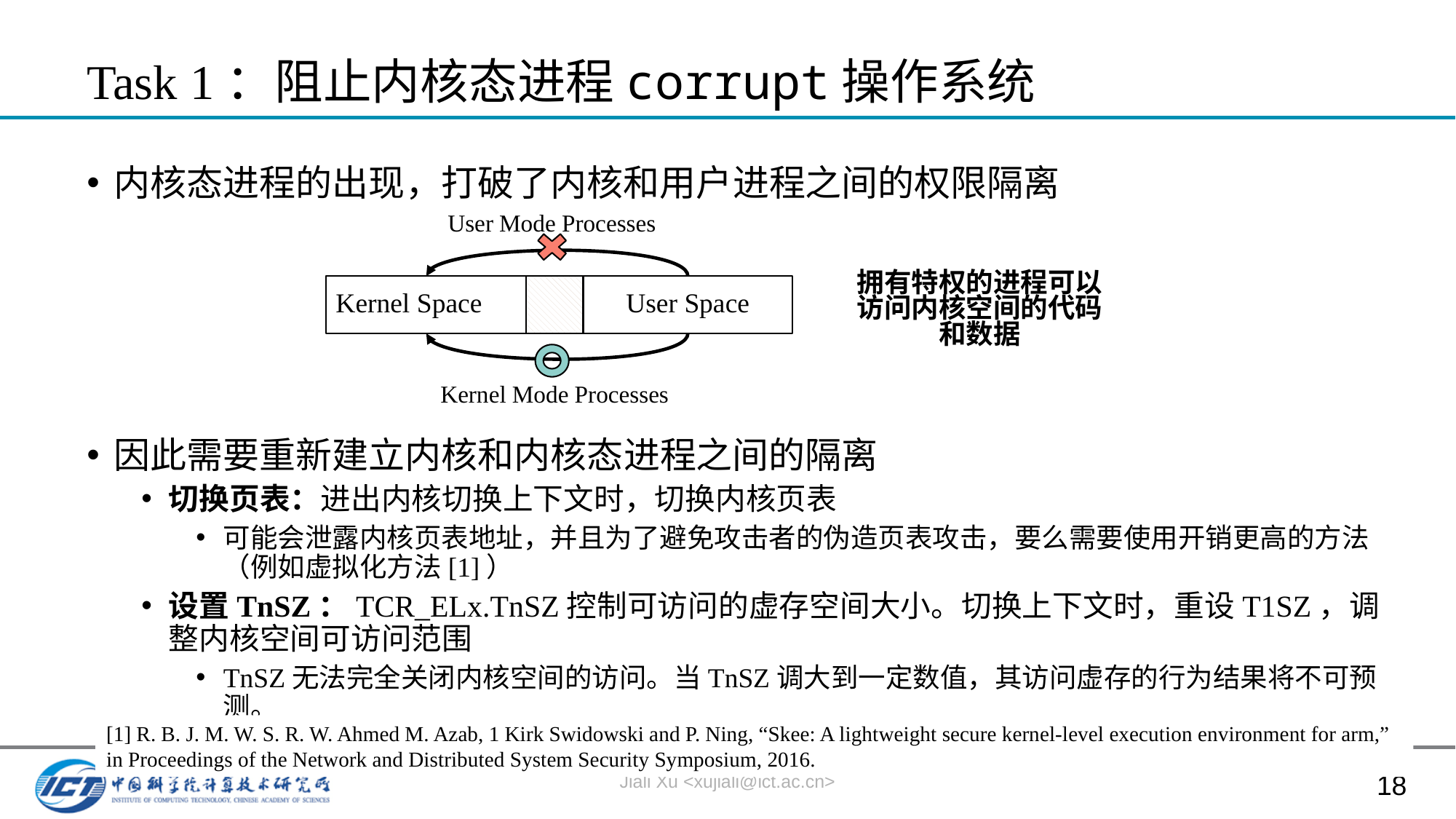

# Task 1：阻止内核态进程corrupt操作系统
内核态进程的出现，打破了内核和用户进程之间的权限隔离

因此需要重新建立内核和内核态进程之间的隔离
切换页表：进出内核切换上下文时，切换内核页表
可能会泄露内核页表地址，并且为了避免攻击者的伪造页表攻击，要么需要使用开销更高的方法（例如虚拟化方法[1]）
设置TnSZ：TCR_ELx.TnSZ控制可访问的虚存空间大小。切换上下文时，重设T1SZ，调整内核空间可访问范围
TnSZ无法完全关闭内核空间的访问。当TnSZ调大到一定数值，其访问虚存的行为结果将不可预测。
User Mode Processes

Kernel Space
User Space

Kernel Mode Processes
拥有特权的进程可以访问内核空间的代码和数据
[1] R. B. J. M. W. S. R. W. Ahmed M. Azab, 1 Kirk Swidowski and P. Ning, “Skee: A lightweight secure kernel-level execution environment for arm,” in Proceedings of the Network and Distributed System Security Symposium, 2016.
Jiali Xu <xujiali@ict.ac.cn>
18